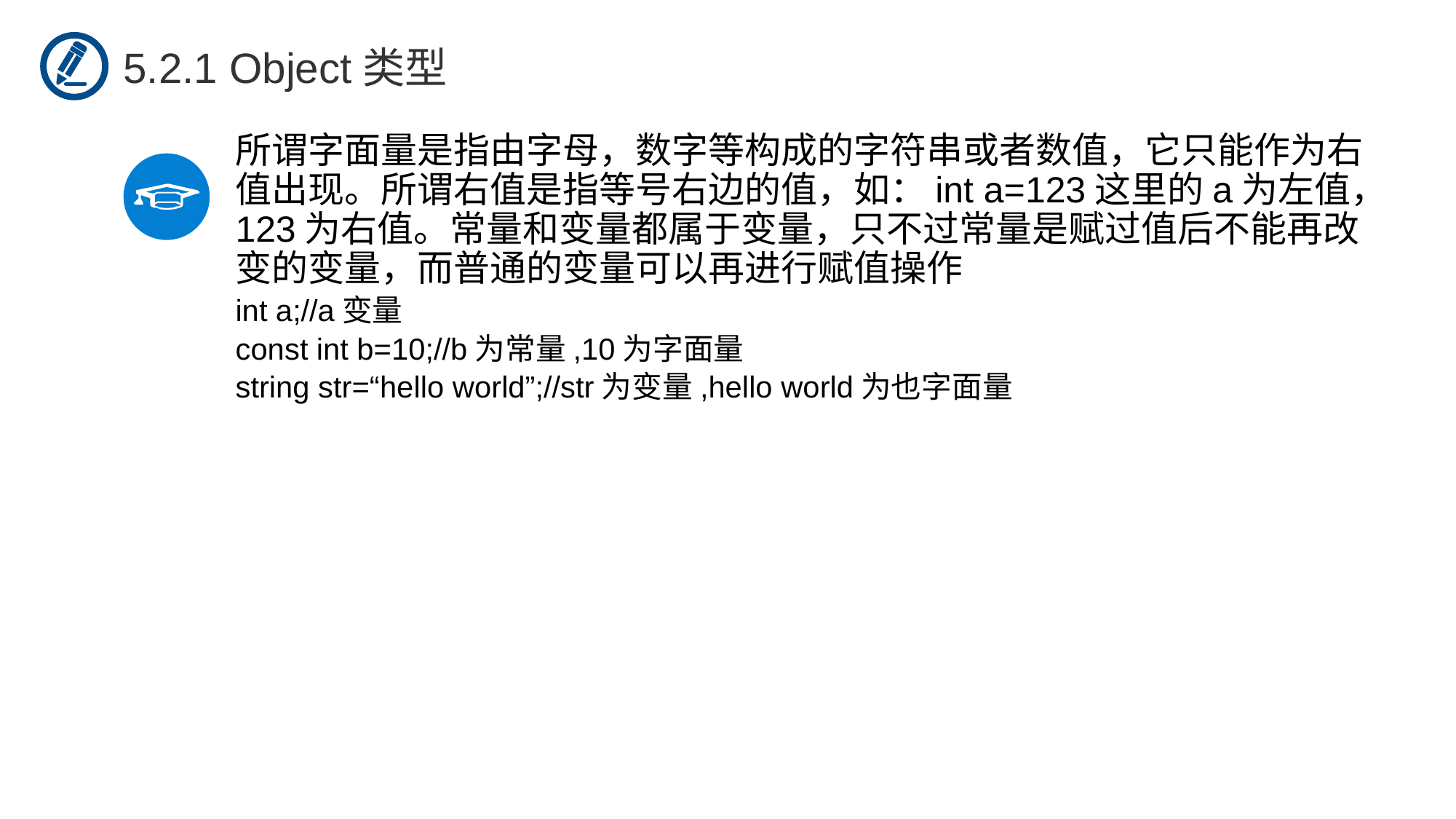

5.2.1 Object类型
所谓字面量是指由字母，数字等构成的字符串或者数值，它只能作为右值出现。所谓右值是指等号右边的值，如：int a=123这里的a为左值，123为右值。常量和变量都属于变量，只不过常量是赋过值后不能再改变的变量，而普通的变量可以再进行赋值操作
int a;//a变量
const int b=10;//b为常量,10为字面量
string str=“hello world”;//str为变量,hello world为也字面量